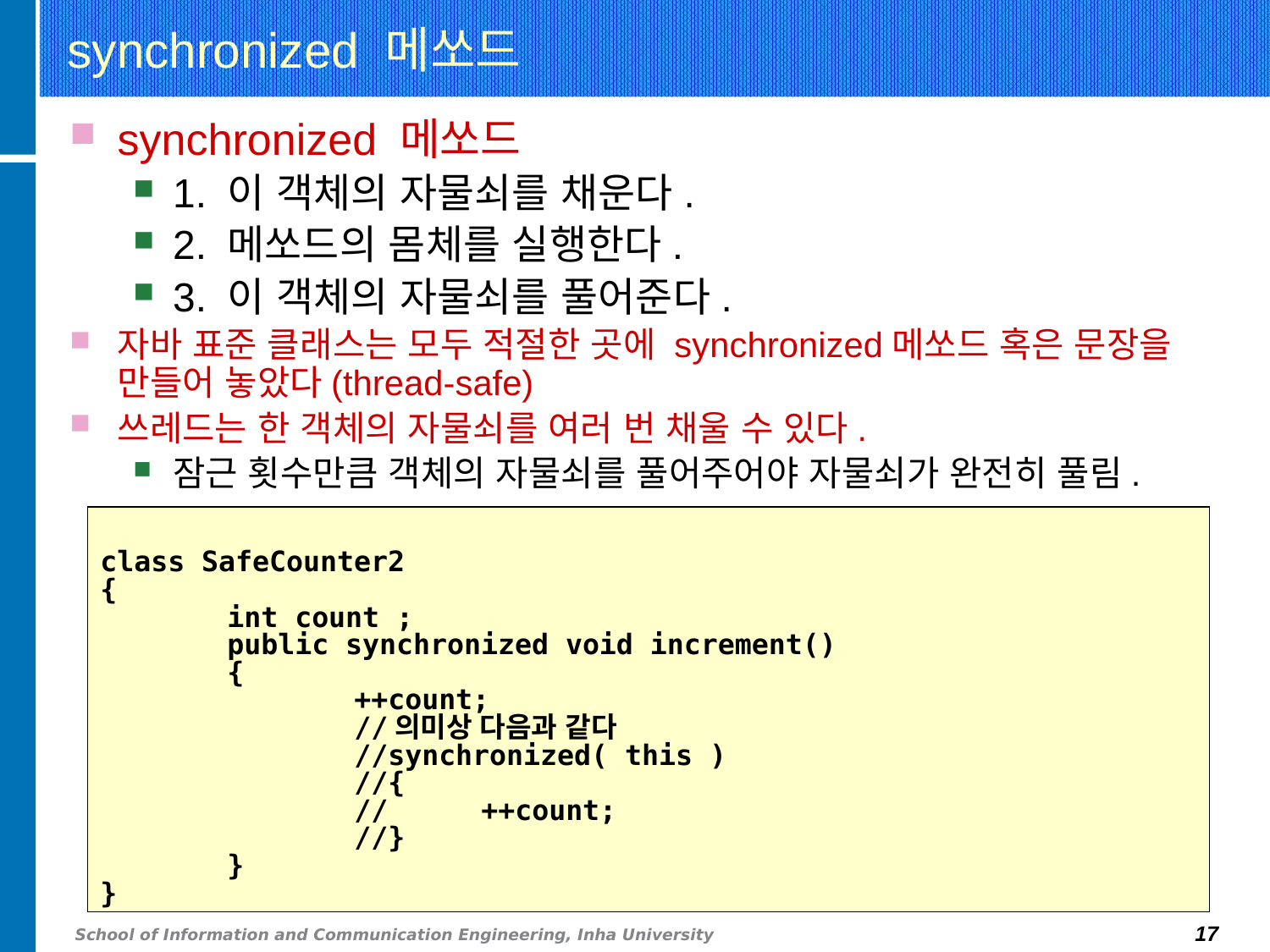

# synchronized 메쏘드
synchronized 메쏘드
1. 이 객체의 자물쇠를 채운다.
2. 메쏘드의 몸체를 실행한다.
3. 이 객체의 자물쇠를 풀어준다.
자바 표준 클래스는 모두 적절한 곳에 synchronized메쏘드 혹은 문장을 만들어 놓았다(thread-safe)
쓰레드는 한 객체의 자물쇠를 여러 번 채울 수 있다.
잠근 횟수만큼 객체의 자물쇠를 풀어주어야 자물쇠가 완전히 풀림.

class SafeCounter2
{
	int count ;
	public synchronized void increment()
	{
		++count;
		//의미상 다음과 같다
		//synchronized( this )
		//{
		//	++count;
		//}
	}
}